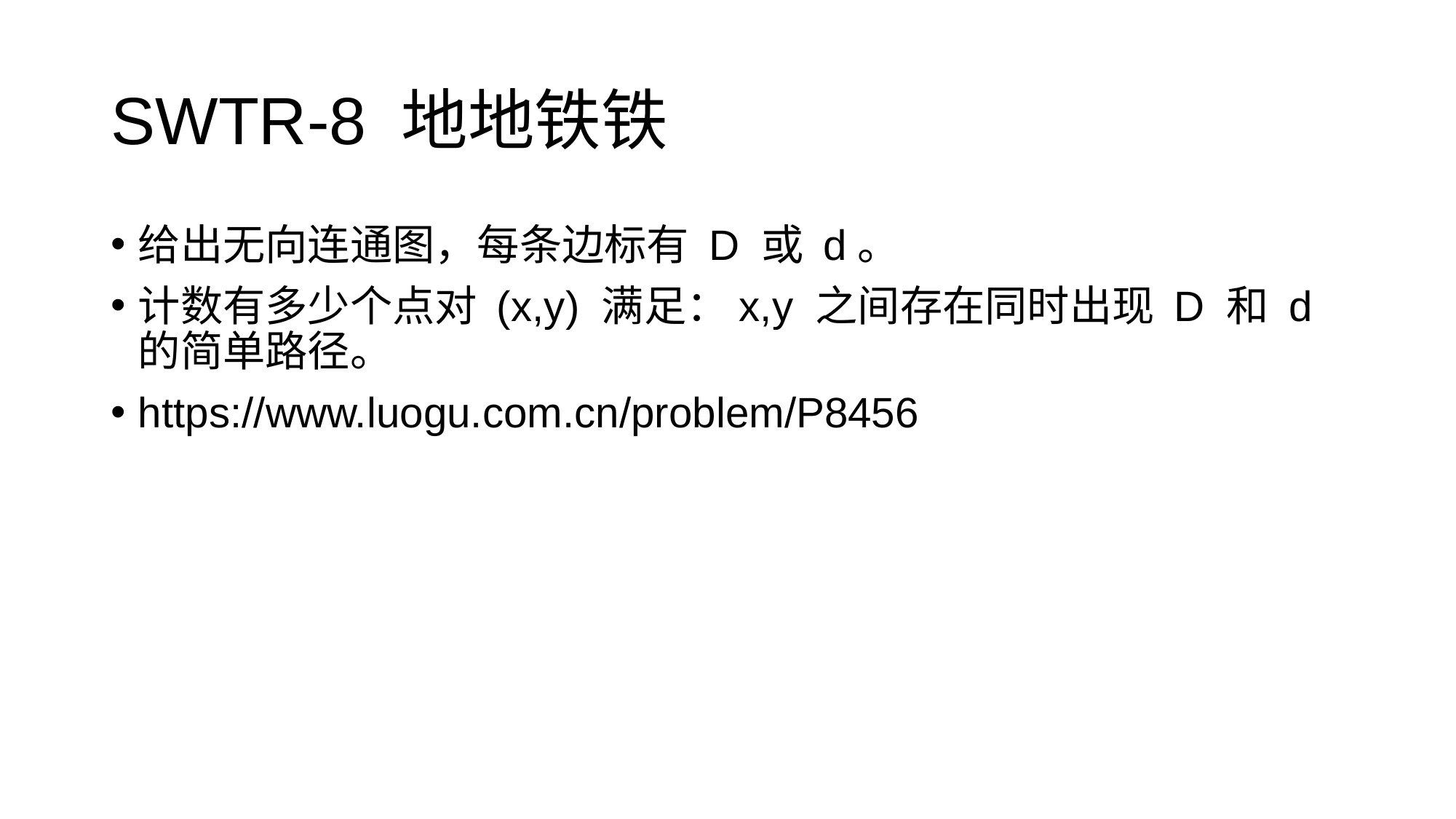

# SWTR-8 地地铁铁
给出无向连通图，每条边标有 D 或 d。
计数有多少个点对 (x,y) 满足：x,y 之间存在同时出现 D 和 d 的简单路径。
https://www.luogu.com.cn/problem/P8456